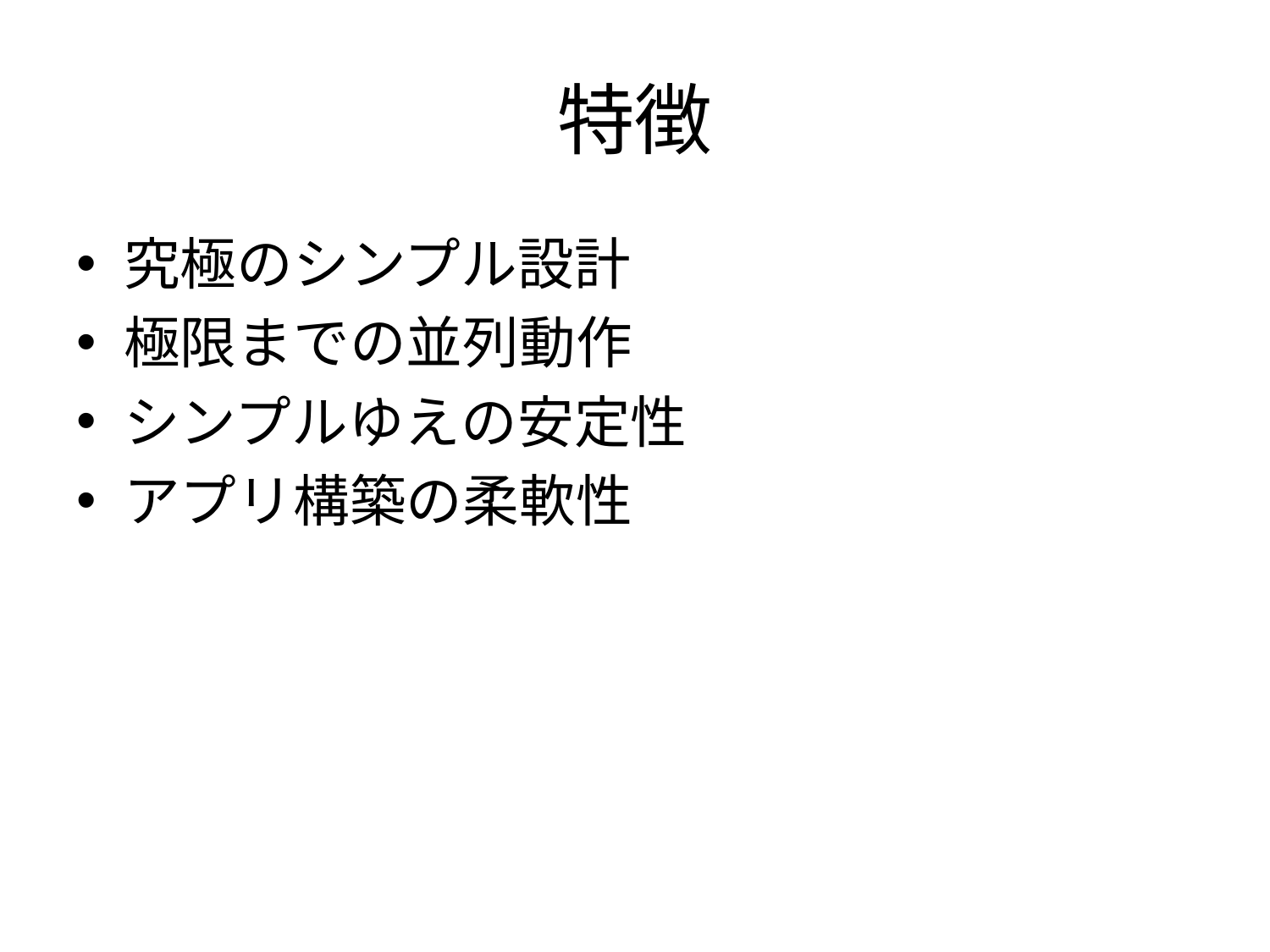

# 特徴
究極のシンプル設計
極限までの並列動作
シンプルゆえの安定性
アプリ構築の柔軟性